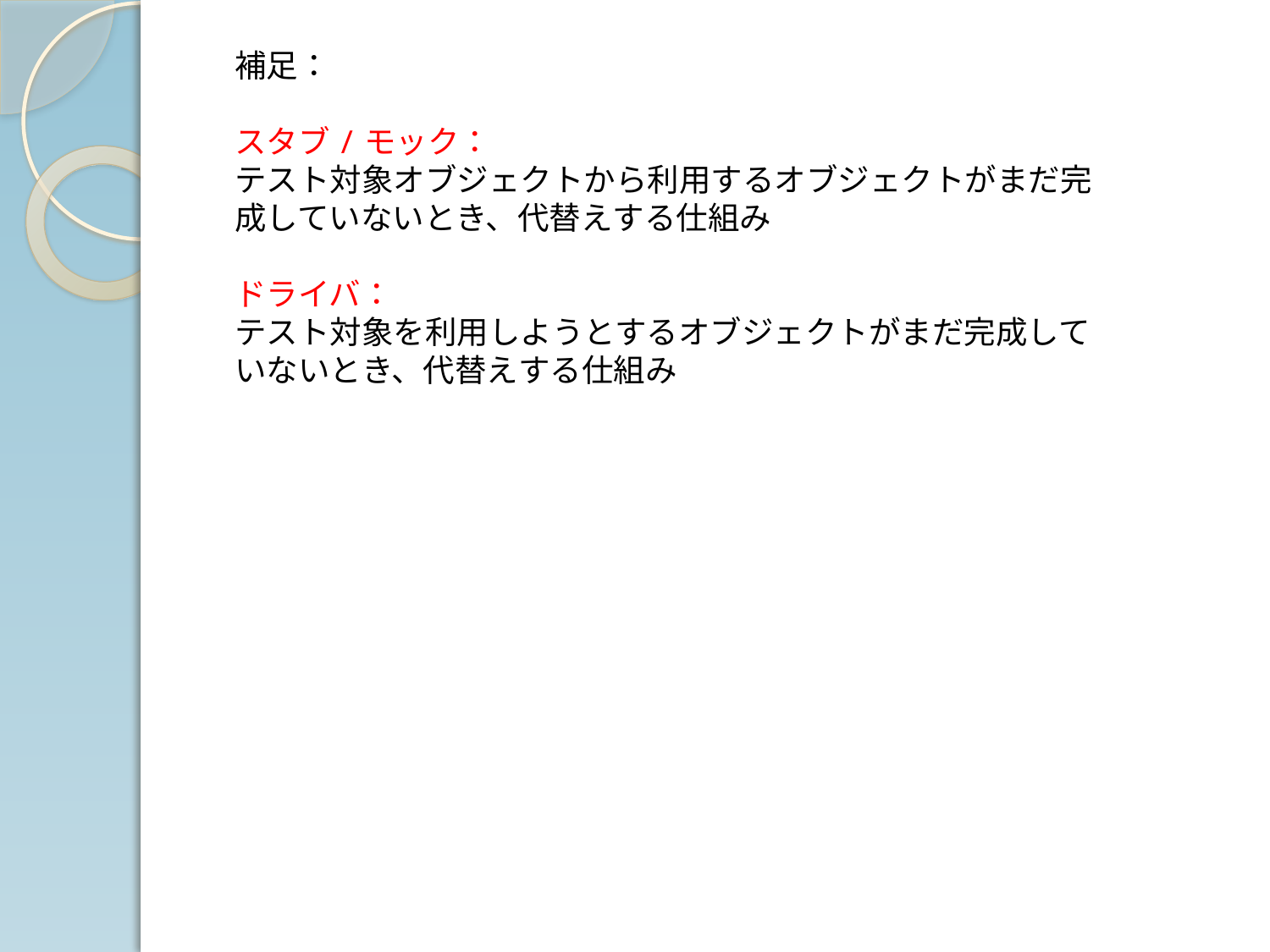

補足：

スタブ/モック：
テスト対象オブジェクトから利用するオブジェクトがまだ完成していないとき、代替えする仕組み

ドライバ：
テスト対象を利用しようとするオブジェクトがまだ完成していないとき、代替えする仕組み